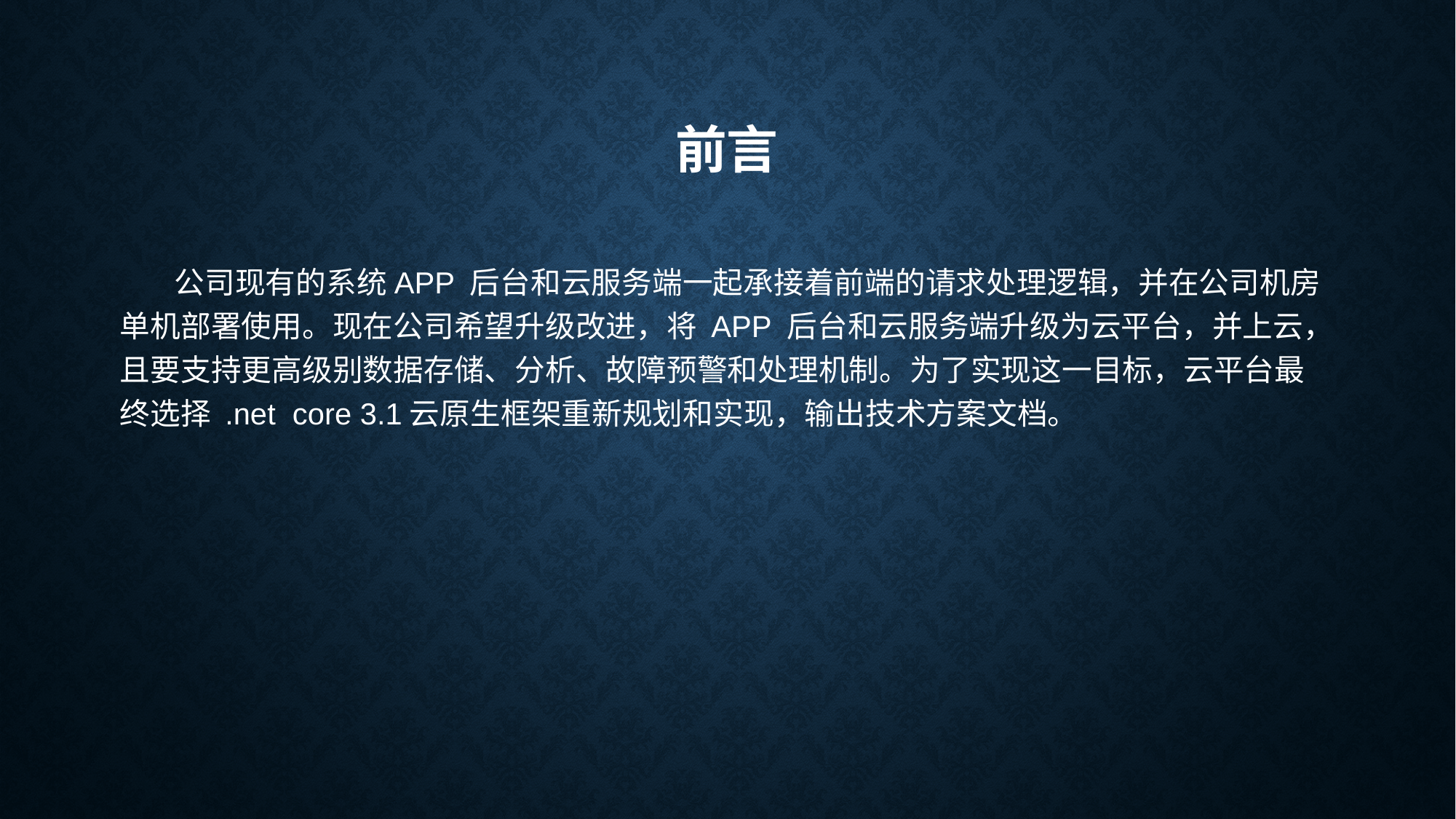

# 前言
       公司现有的系统APP 后台和云服务端一起承接着前端的请求处理逻辑，并在公司机房单机部署使用。现在公司希望升级改进，将 APP 后台和云服务端升级为云平台，并上云，且要支持更高级别数据存储、分析、故障预警和处理机制。为了实现这一目标，云平台最终选择 .net  core 3.1云原生框架重新规划和实现，输出技术方案文档。